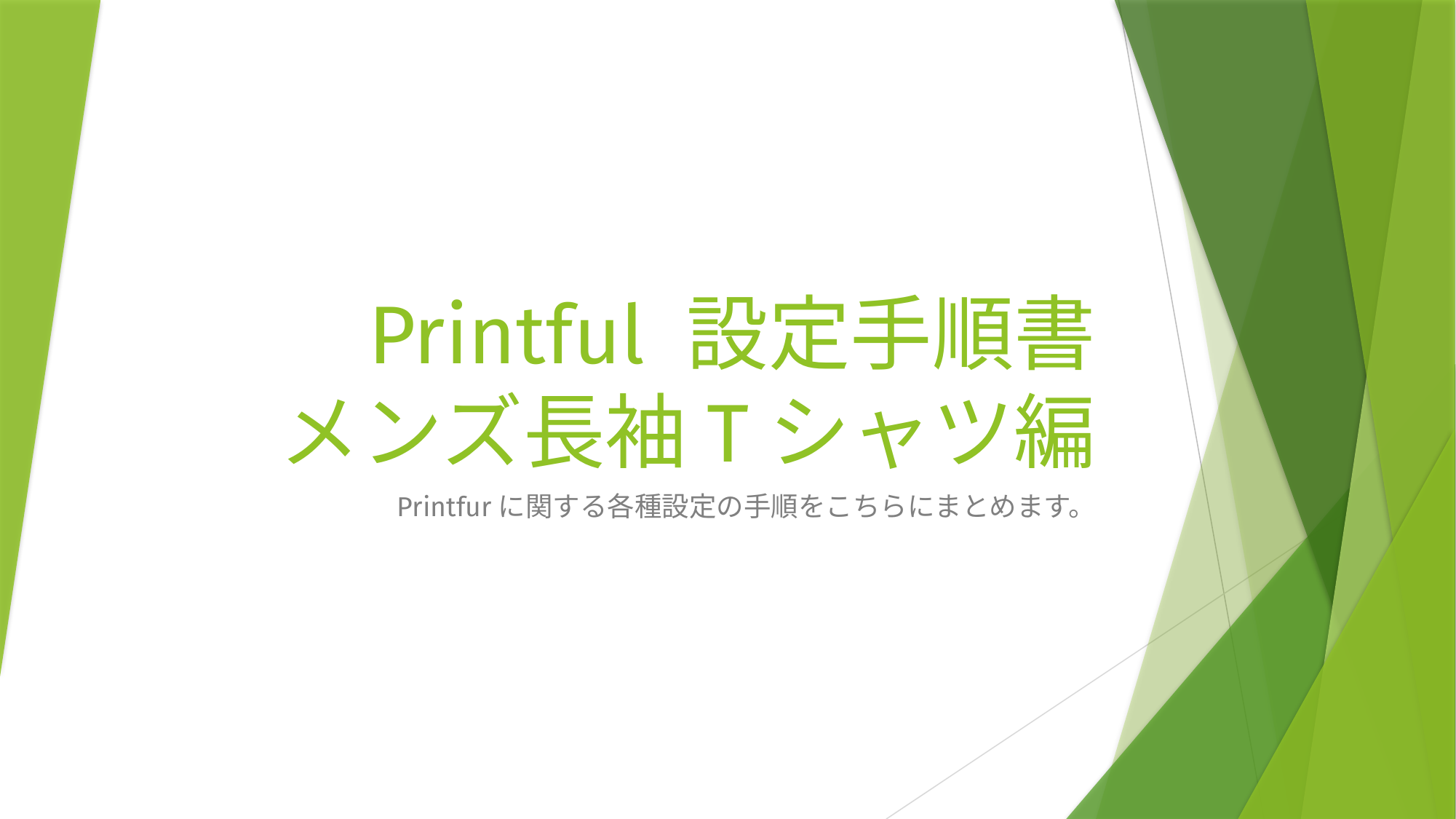

# Printful 設定手順書 メンズ長袖Tシャツ編
Printfurに関する各種設定の手順をこちらにまとめます。